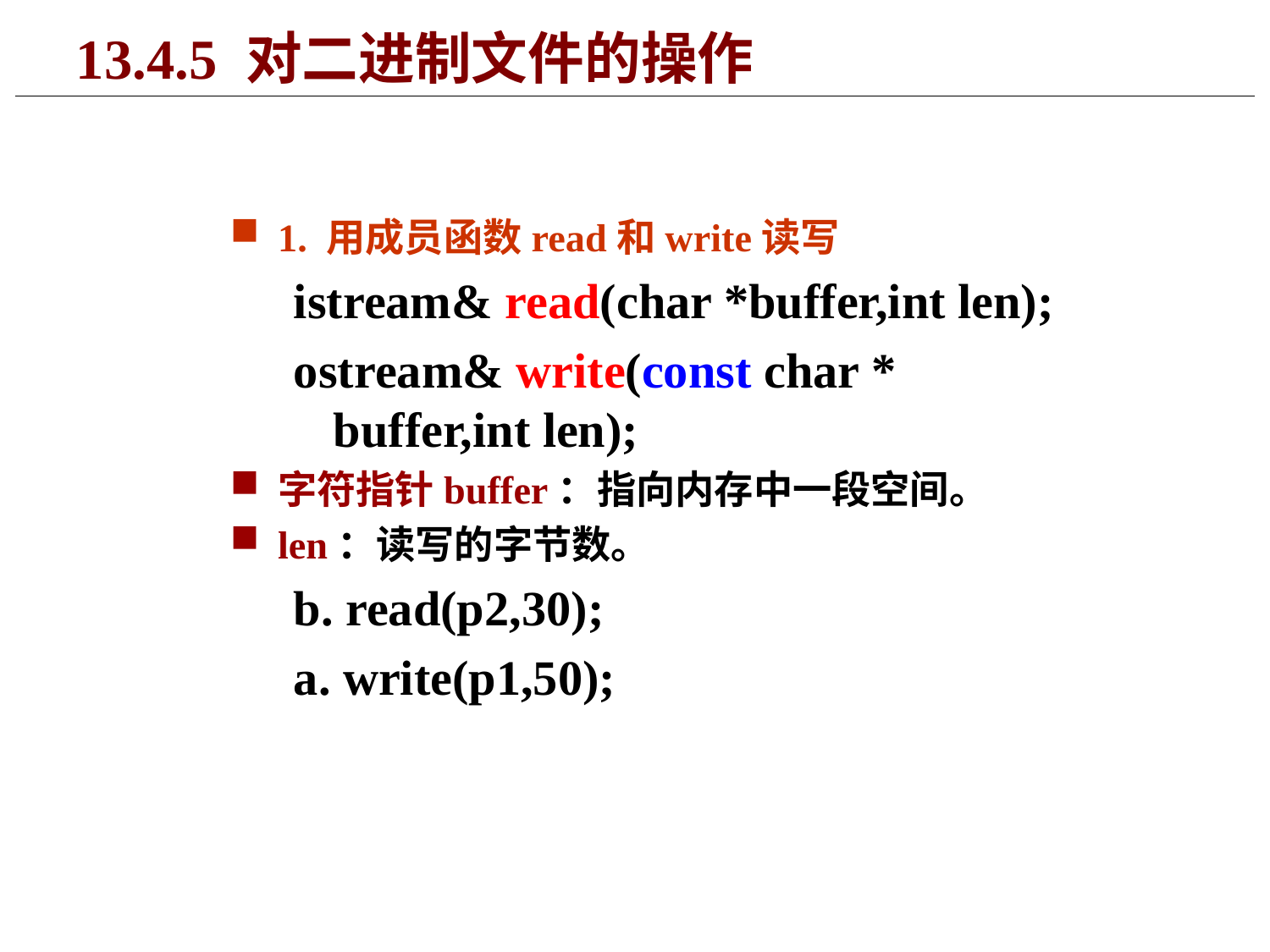

354
# 13.4.5 对二进制文件的操作
1. 用成员函数read和write读写
istream& read(char *buffer,int len);
ostream& write(const char * buffer,int len);
字符指针buffer：指向内存中一段空间。
len：读写的字节数。
b. read(p2,30);
a. write(p1,50);